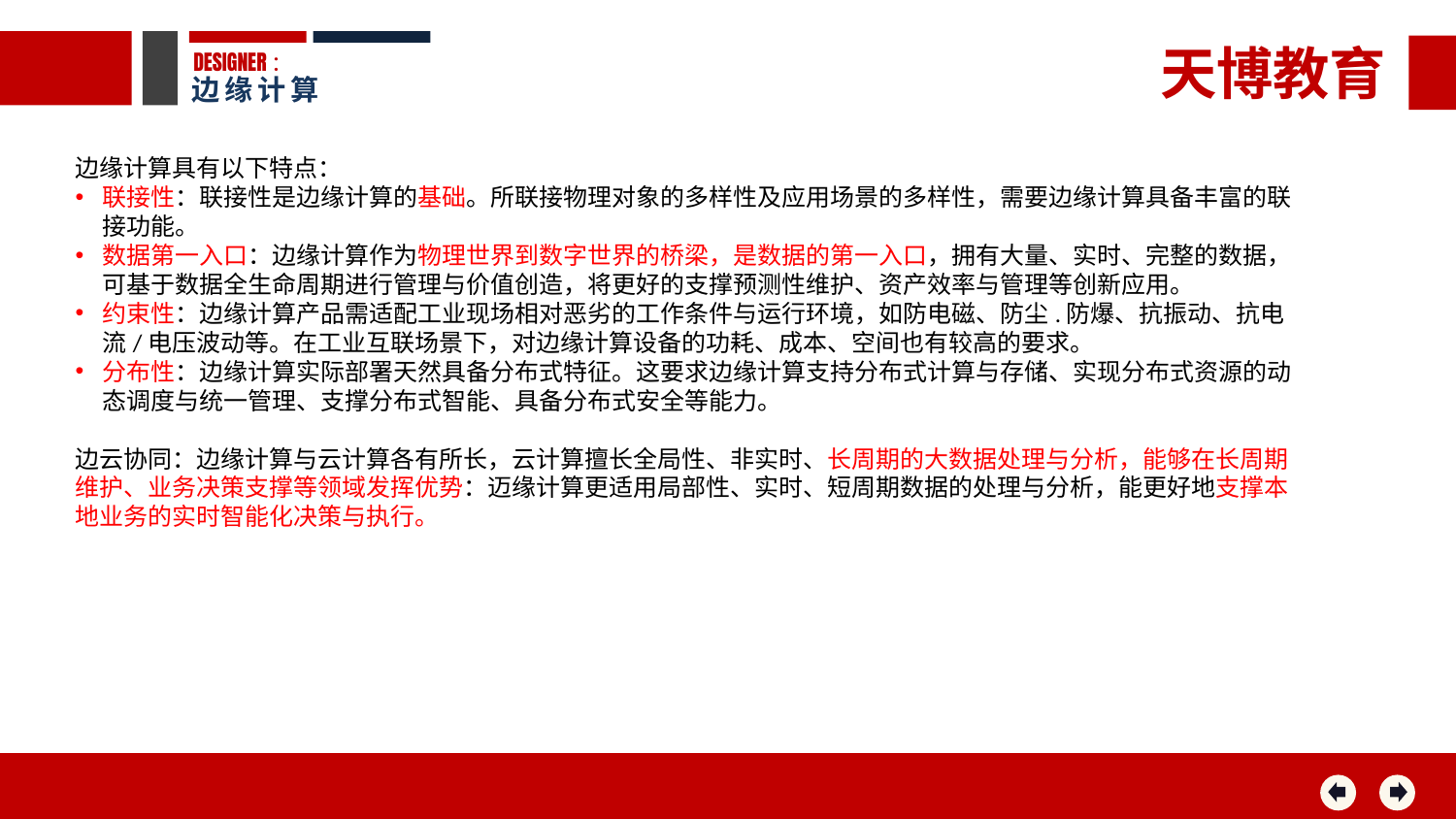

天博教育
DESIGNER：
边缘计算
边缘计算具有以下特点：
联接性：联接性是边缘计算的基础。所联接物理对象的多样性及应用场景的多样性，需要边缘计算具备丰富的联接功能。
数据第一入口：边缘计算作为物理世界到数字世界的桥梁，是数据的第一入口，拥有大量、实时、完整的数据，可基于数据全生命周期进行管理与价值创造，将更好的支撑预测性维护、资产效率与管理等创新应用。
约束性：边缘计算产品需适配工业现场相对恶劣的工作条件与运行环境，如防电磁、防尘.防爆、抗振动、抗电流/电压波动等。在工业互联场景下，对边缘计算设备的功耗、成本、空间也有较高的要求。
分布性：边缘计算实际部署天然具备分布式特征。这要求边缘计算支持分布式计算与存储、实现分布式资源的动态调度与统一管理、支撑分布式智能、具备分布式安全等能力。

边云协同：边缘计算与云计算各有所长，云计算擅长全局性、非实时、长周期的大数据处理与分析，能够在长周期维护、业务决策支撑等领域发挥优势：迈缘计算更适用局部性、实时、短周期数据的处理与分析，能更好地支撑本地业务的实时智能化决策与执行。